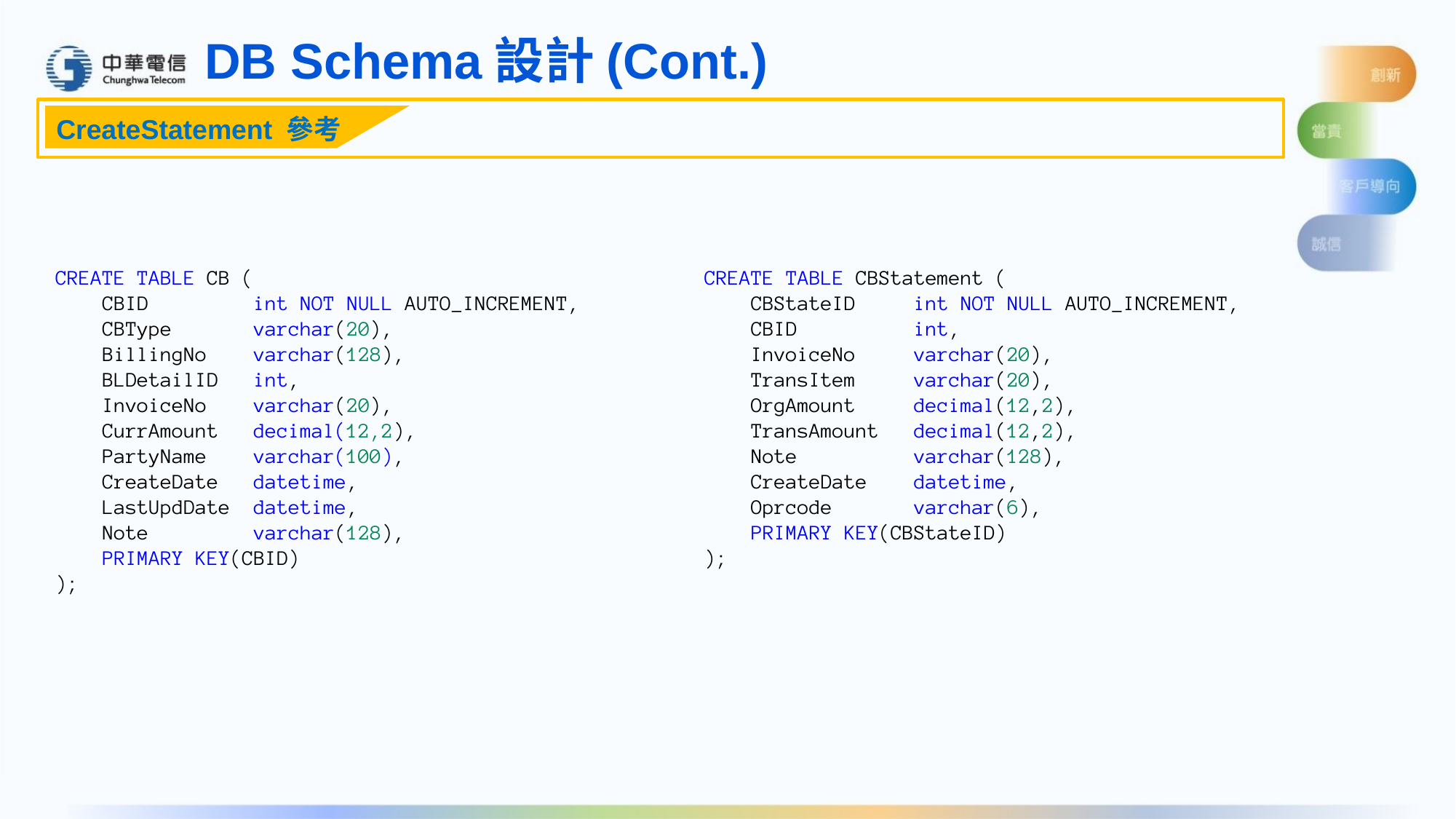

DB Schema設計(Cont.)

CreateStatement 參考
CREATE TABLE CB (
    CBID         int NOT NULL AUTO_INCREMENT,
    CBType       varchar(20),
    BillingNo    varchar(128),
    BLDetailID   int,
    InvoiceNo    varchar(20),
    CurrAmount   decimal(12,2),
    PartyName    varchar(100),
    CreateDate   datetime,
    LastUpdDate  datetime,
    Note         varchar(128),
    PRIMARY KEY(CBID)
);

CREATE TABLE CBStatement (
    CBStateID     int NOT NULL AUTO_INCREMENT,
    CBID          int,
    InvoiceNo     varchar(20),
    TransItem     varchar(20),
    OrgAmount     decimal(12,2),
    TransAmount   decimal(12,2),
    Note          varchar(128),
    CreateDate    datetime,
    Oprcode       varchar(6),
    PRIMARY KEY(CBStateID)
);